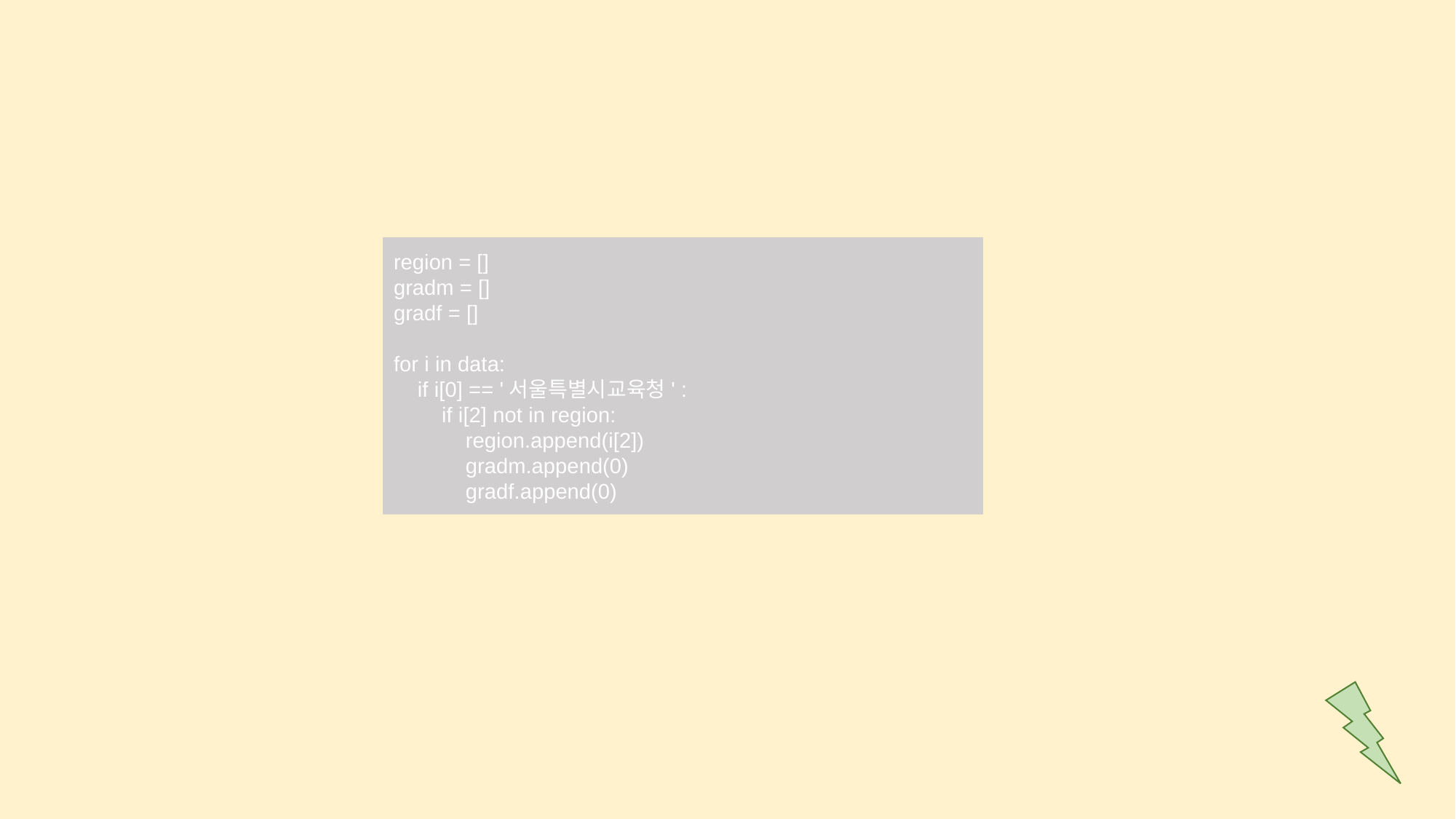

region = []
gradm = []
gradf = []

for i in data:
    if i[0] == '서울특별시교육청' :
        if i[2] not in region:
            region.append(i[2])
            gradm.append(0)
            gradf.append(0)